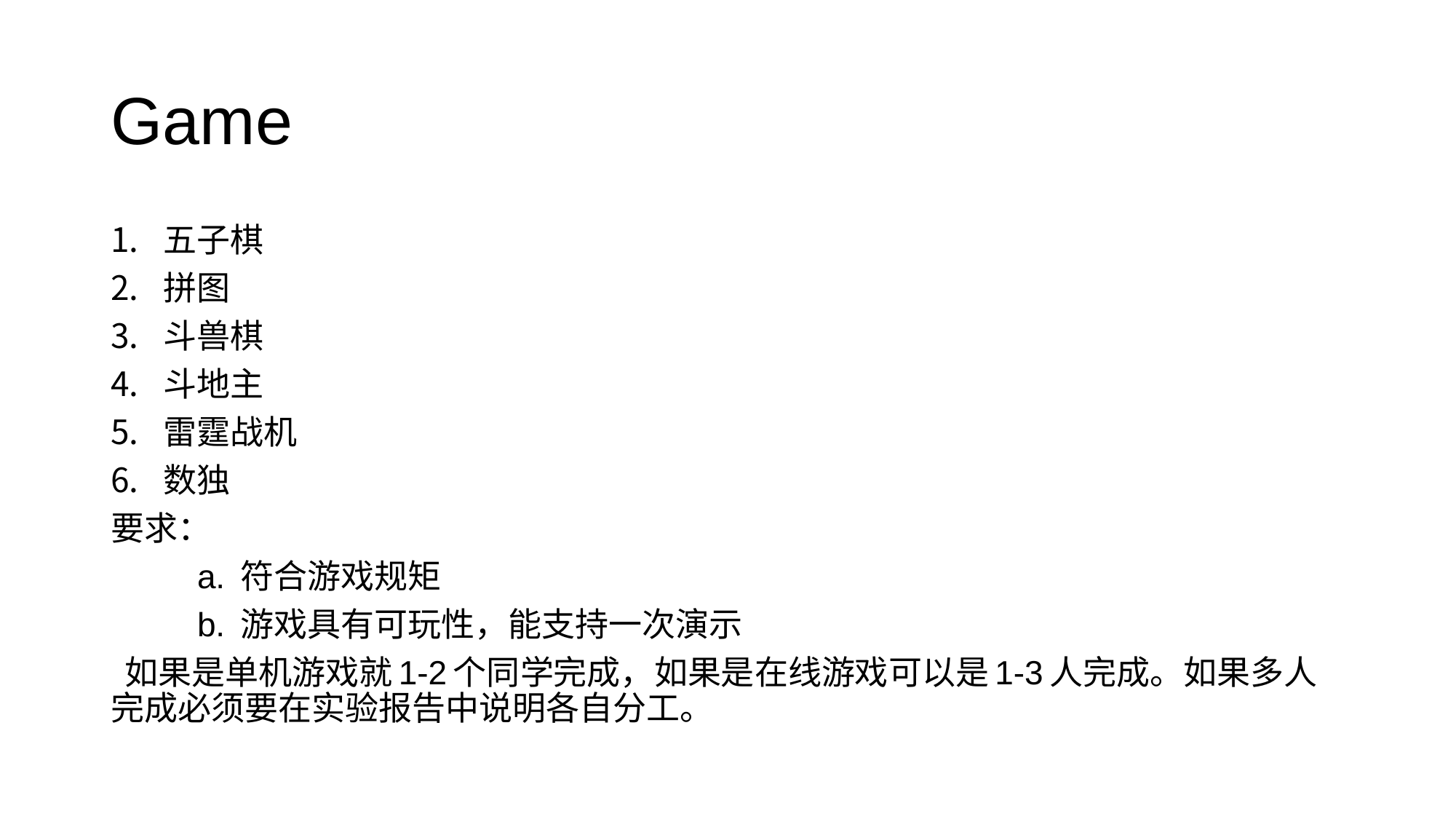

# Game
五子棋
拼图
斗兽棋
斗地主
雷霆战机
数独
要求：
	a. 符合游戏规矩
	b. 游戏具有可玩性，能支持一次演示
 如果是单机游戏就1-2个同学完成，如果是在线游戏可以是1-3人完成。如果多人完成必须要在实验报告中说明各自分工。